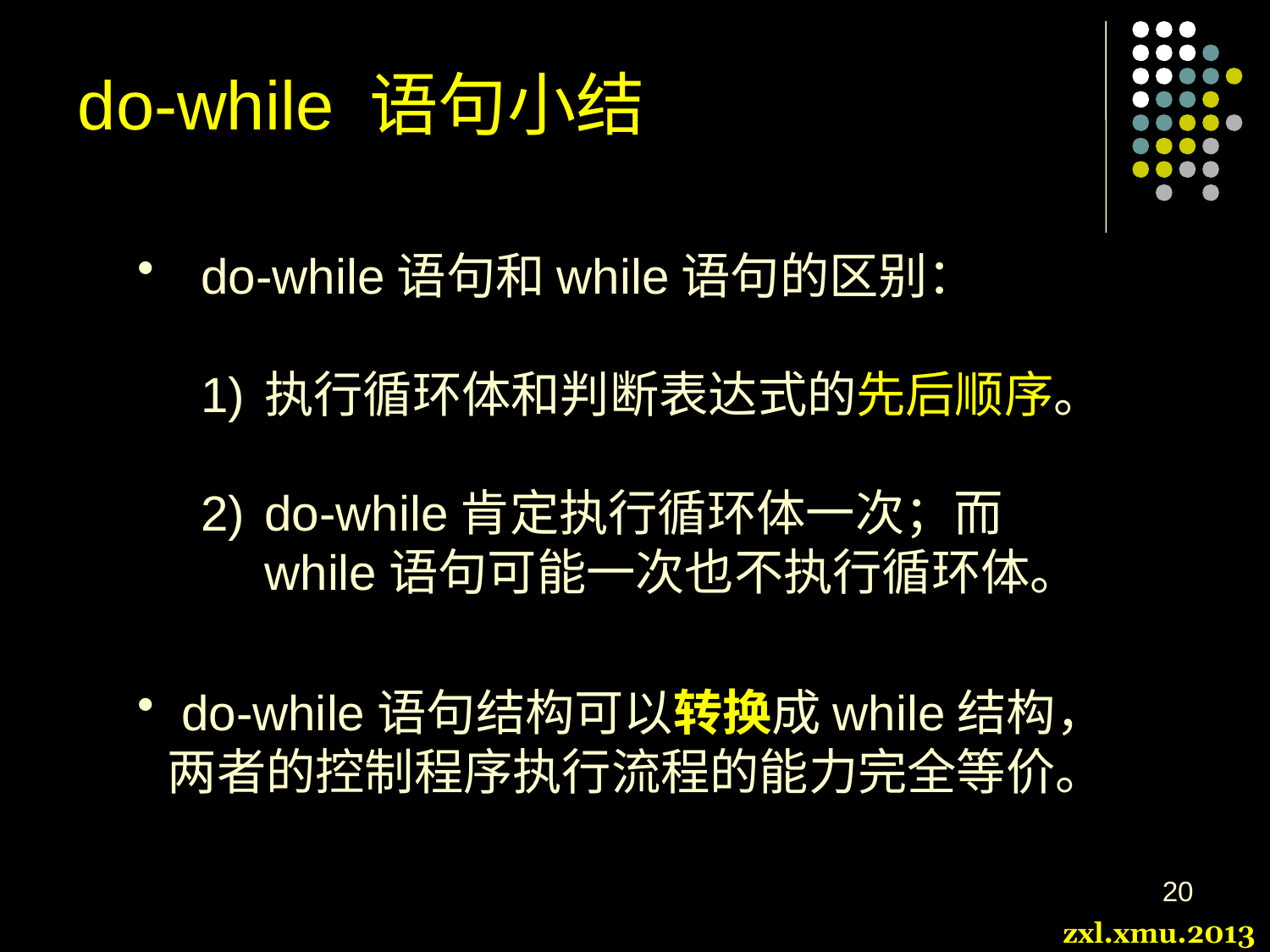

# do-while 语句小结
do-while语句和while语句的区别：

执行循环体和判断表达式的先后顺序。

do-while肯定执行循环体一次；而while语句可能一次也不执行循环体。

 do-while语句结构可以转换成while结构，两者的控制程序执行流程的能力完全等价。
20